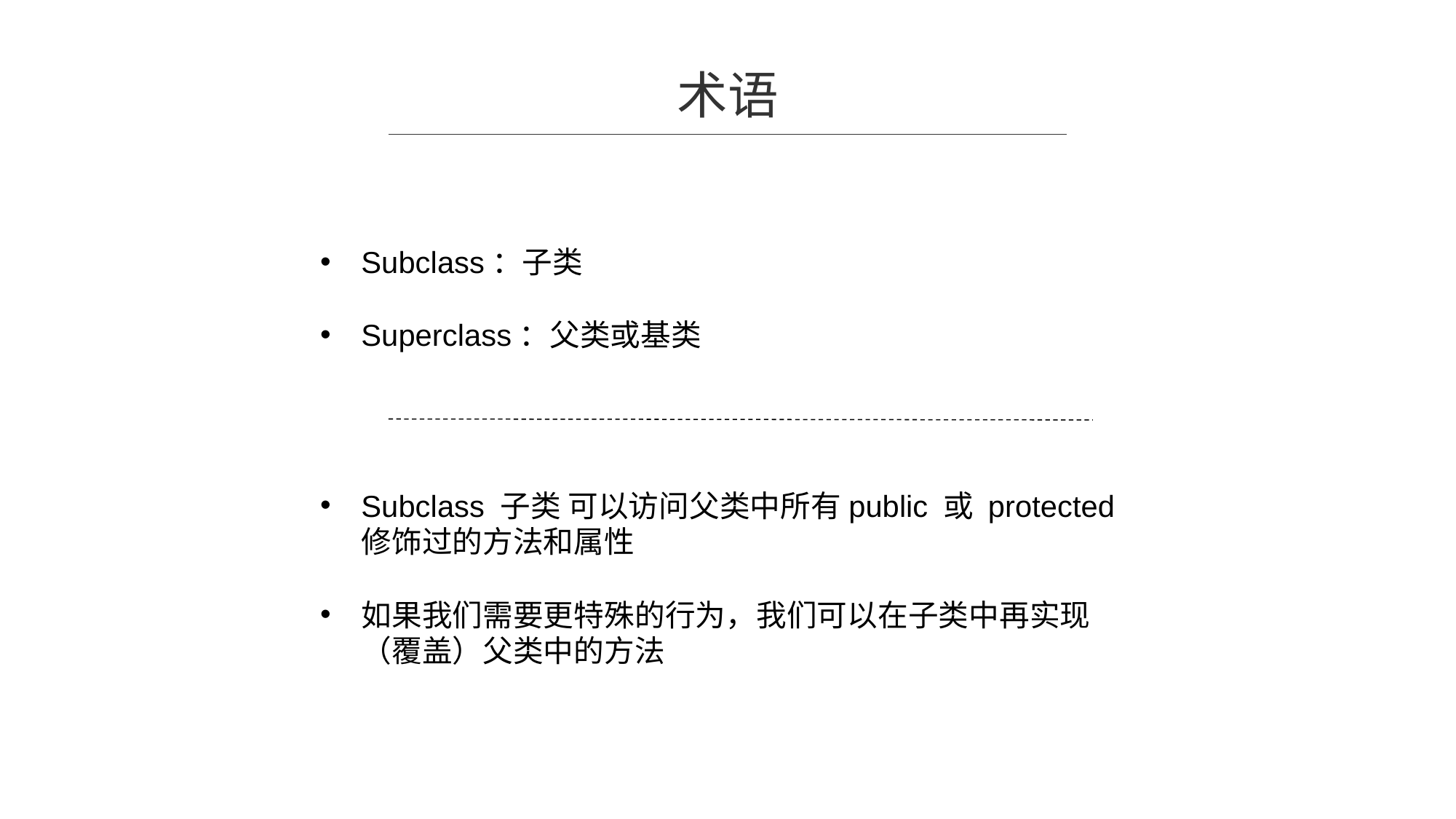

术语

Subclass：子类

Superclass：父类或基类

Subclass 子类 可以访问父类中所有public 或 protected修饰过的方法和属性

如果我们需要更特殊的行为，我们可以在子类中再实现（覆盖）父类中的方法